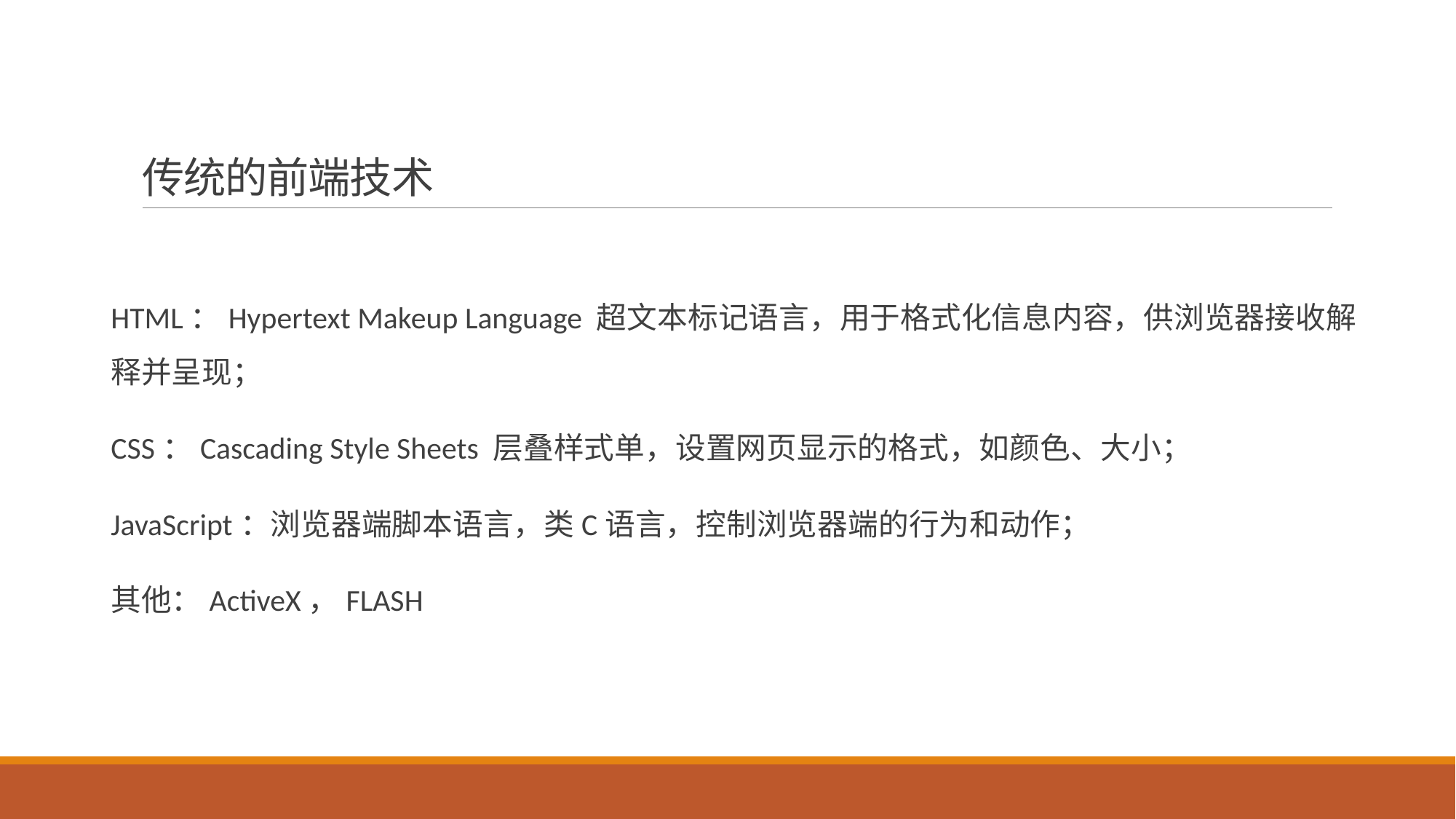

# 传统的前端技术
HTML：Hypertext Makeup Language 超文本标记语言，用于格式化信息内容，供浏览器接收解释并呈现；
CSS：Cascading Style Sheets 层叠样式单，设置网页显示的格式，如颜色、大小；
JavaScript：浏览器端脚本语言，类C语言，控制浏览器端的行为和动作；
其他：ActiveX，FLASH